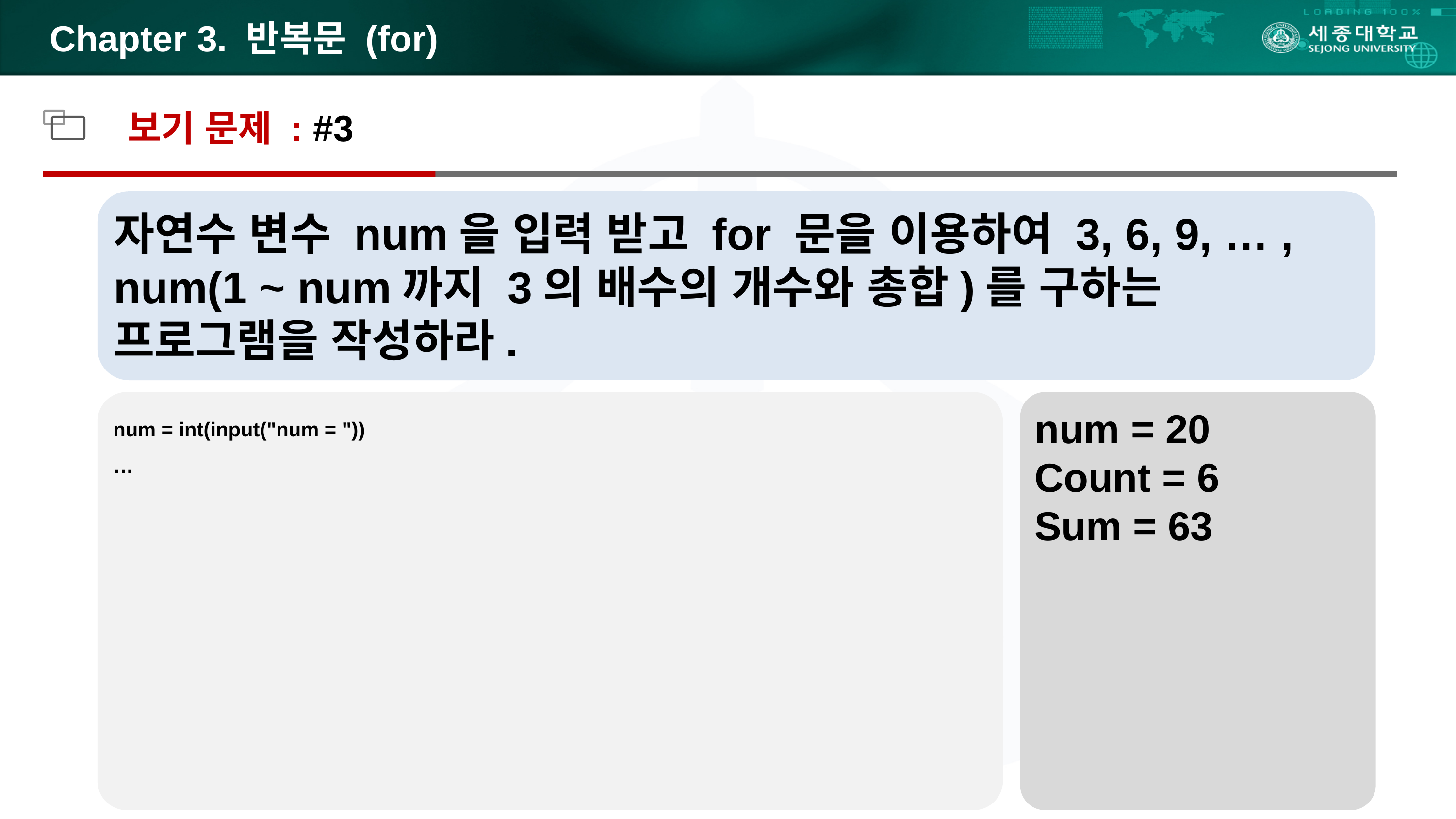

# Chapter 3. 반복문 (for)
보기 문제 : #3
자연수 변수 num을 입력 받고 for 문을 이용하여 3, 6, 9, … , num(1 ~ num까지 3의 배수의 개수와 총합)를 구하는 프로그램을 작성하라.
num = int(input("num = "))
…
num = 20
Count = 6
Sum = 63